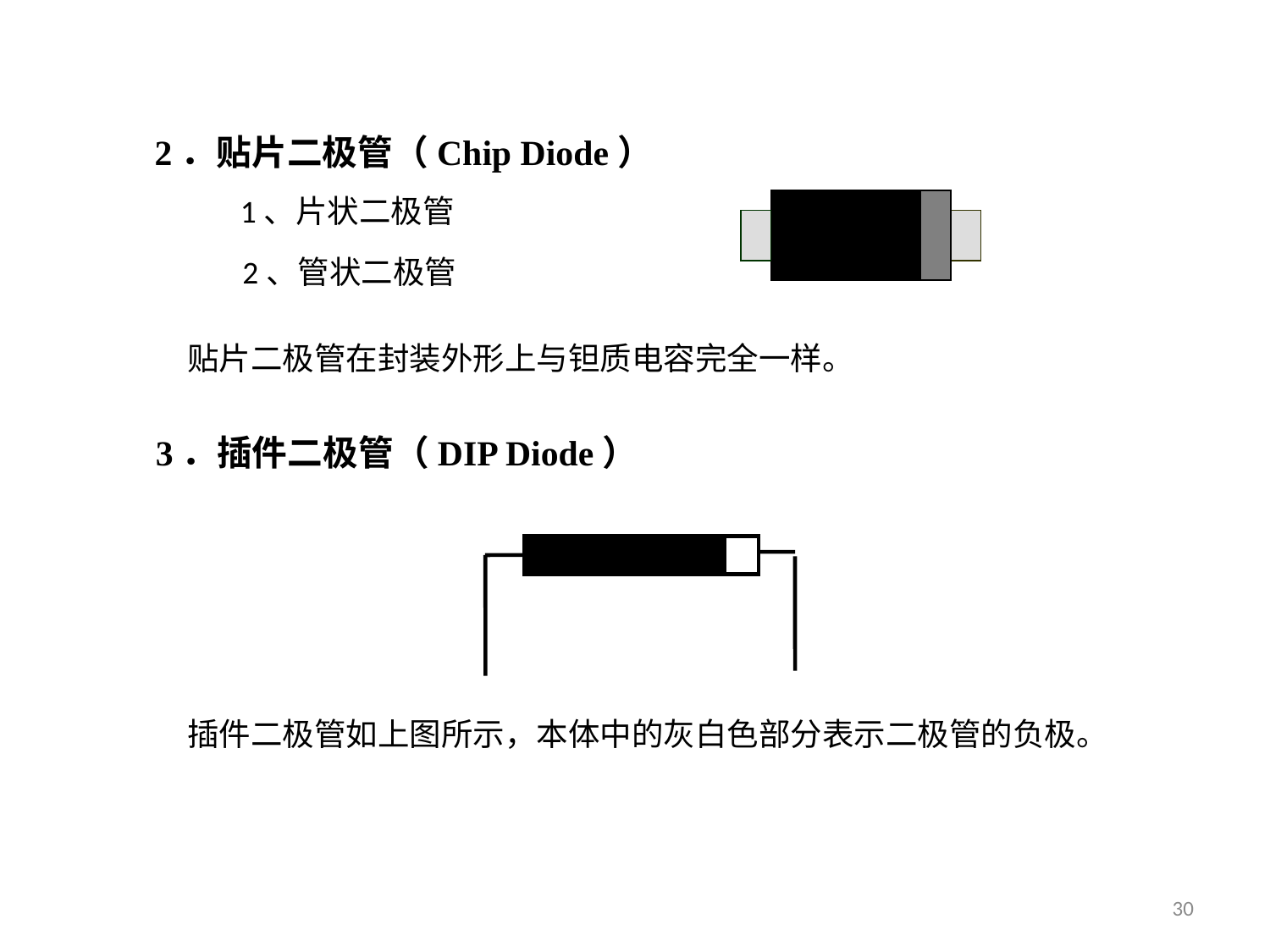

2．贴片二极管（Chip Diode）
1、片状二极管

2、管状二极管
贴片二极管在封装外形上与钽质电容完全一样。
3．插件二极管（DIP Diode）

插件二极管如上图所示，本体中的灰白色部分表示二极管的负极。
30
© USI proprietary and confidential